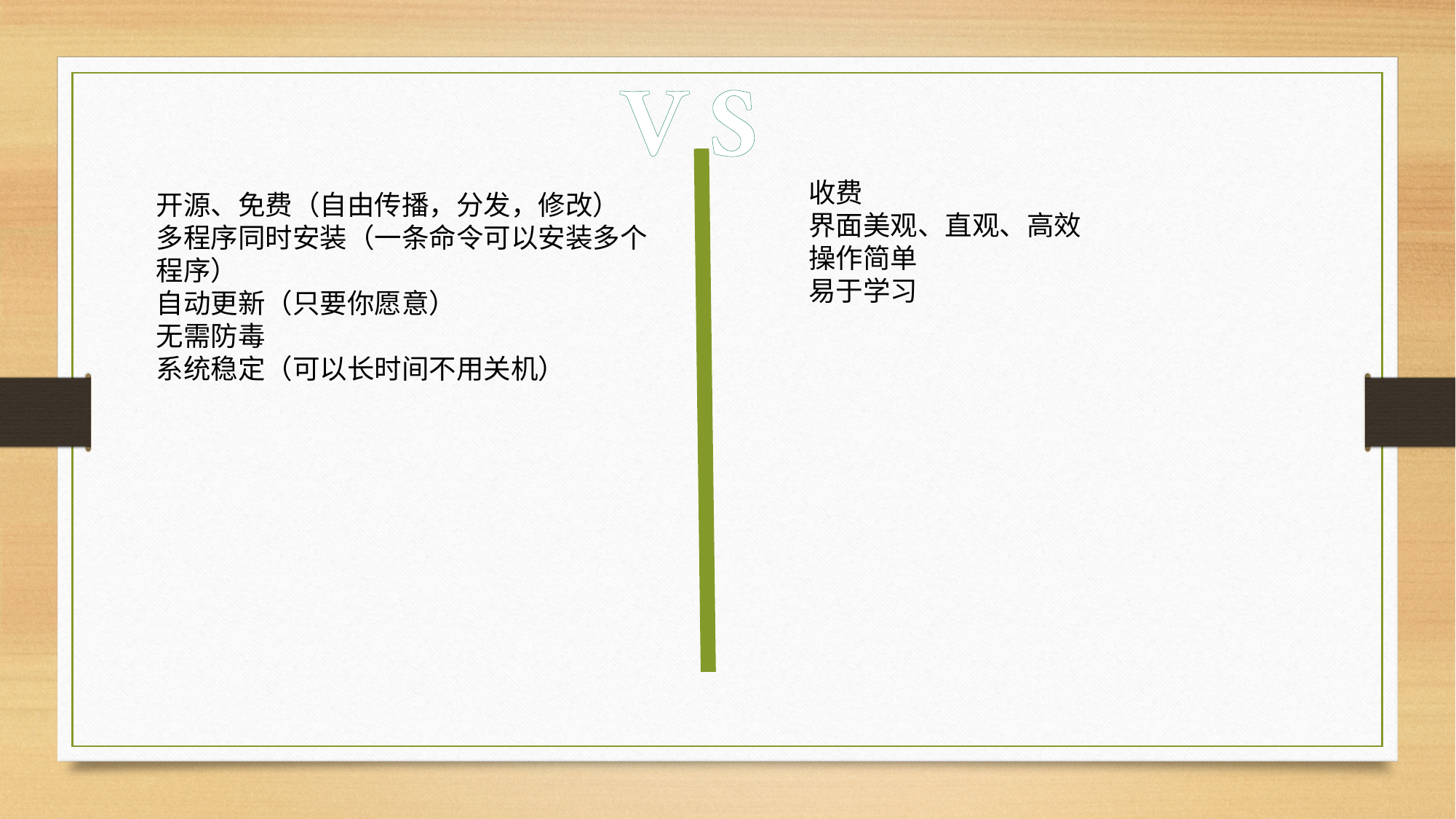

V S
收费
界面美观、直观、高效
操作简单
易于学习

开源、免费（自由传播，分发，修改）
多程序同时安装（一条命令可以安装多个程序）
自动更新（只要你愿意）
无需防毒
系统稳定（可以长时间不用关机）